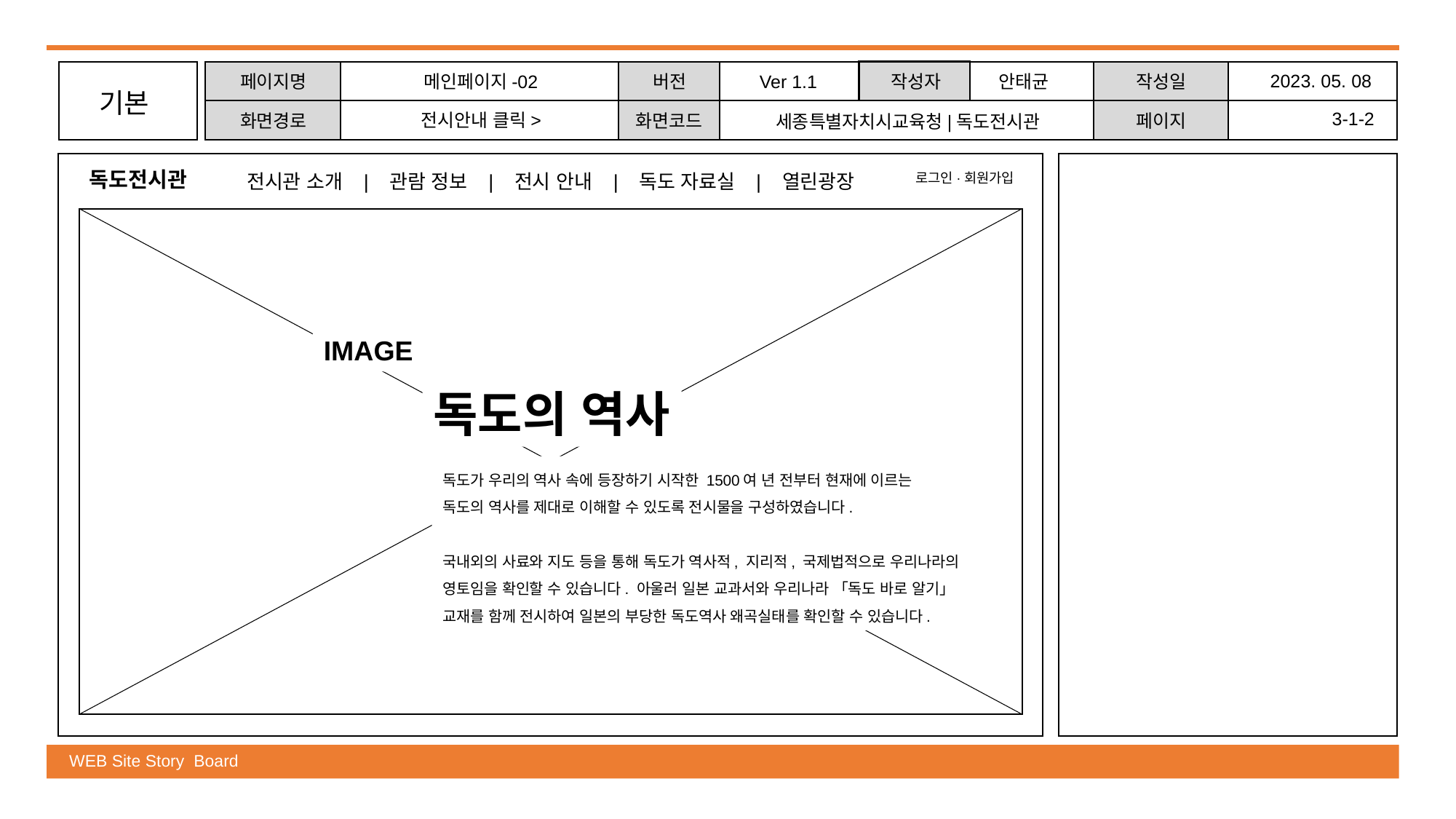

2023. 05. 08
페이지명
메인페이지-02
버전
Ver 1.1
작성자
안태균
작성일
기본
3-1-2
전시안내 클릭>
화면경로
화면코드
페이지
세종특별자치시교육청|독도전시관

독도전시관
전시관 소개   |   관람 정보   |   전시 안내   |   독도 자료실   |   열린광장
로그인·회원가입

IMAGE
독도의 역사
독도가 우리의 역사 속에 등장하기 시작한 1500여 년 전부터 현재에 이르는
독도의 역사를 제대로 이해할 수 있도록 전시물을 구성하였습니다.

국내외의 사료와 지도 등을 통해 독도가 역사적, 지리적, 국제법적으로 우리나라의
영토임을 확인할 수 있습니다. 아울러 일본 교과서와 우리나라 「독도 바로 알기」
교재를 함께 전시하여 일본의 부당한 독도역사 왜곡실태를 확인할 수 있습니다.

WEB Site Story  Board